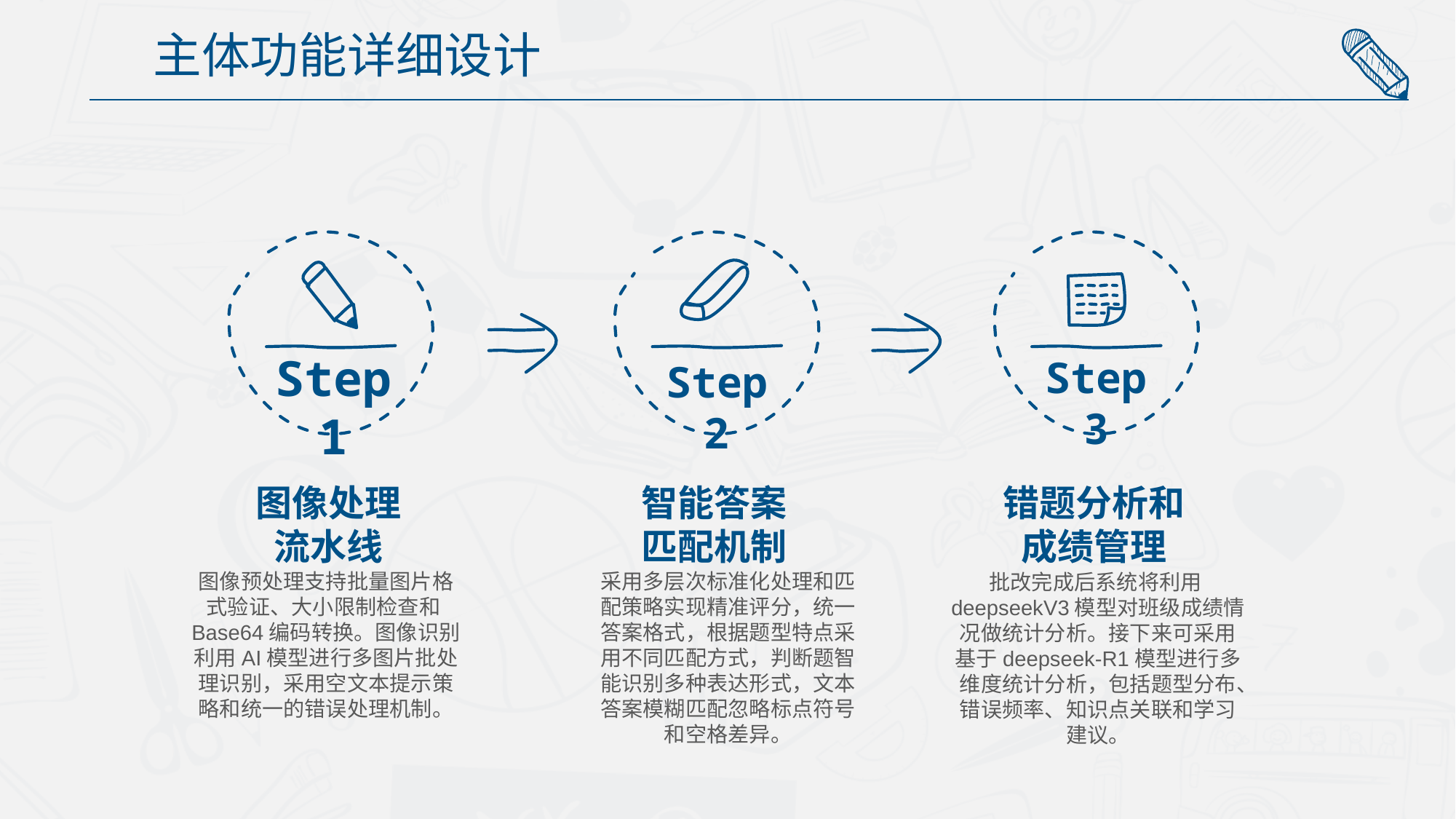

主体功能详细设计

Step 1

Step 3

Step 2
图像处理
流水线
图像预处理支持批量图片格式验证、大小限制检查和Base64编码转换。图像识别利用AI模型进行多图片批处理识别，采用空文本提示策略和统一的错误处理机制。
智能答案
匹配机制
采用多层次标准化处理和匹配策略实现精准评分，统一答案格式，根据题型特点采用不同匹配方式，判断题智能识别多种表达形式，文本答案模糊匹配忽略标点符号和空格差异。
错题分析和成绩管理
批改完成后系统将利用deepseekV3模型对班级成绩情况做统计分析。接下来可采用基于deepseek-R1模型进行多维度统计分析，包括题型分布、错误频率、知识点关联和学习建议。